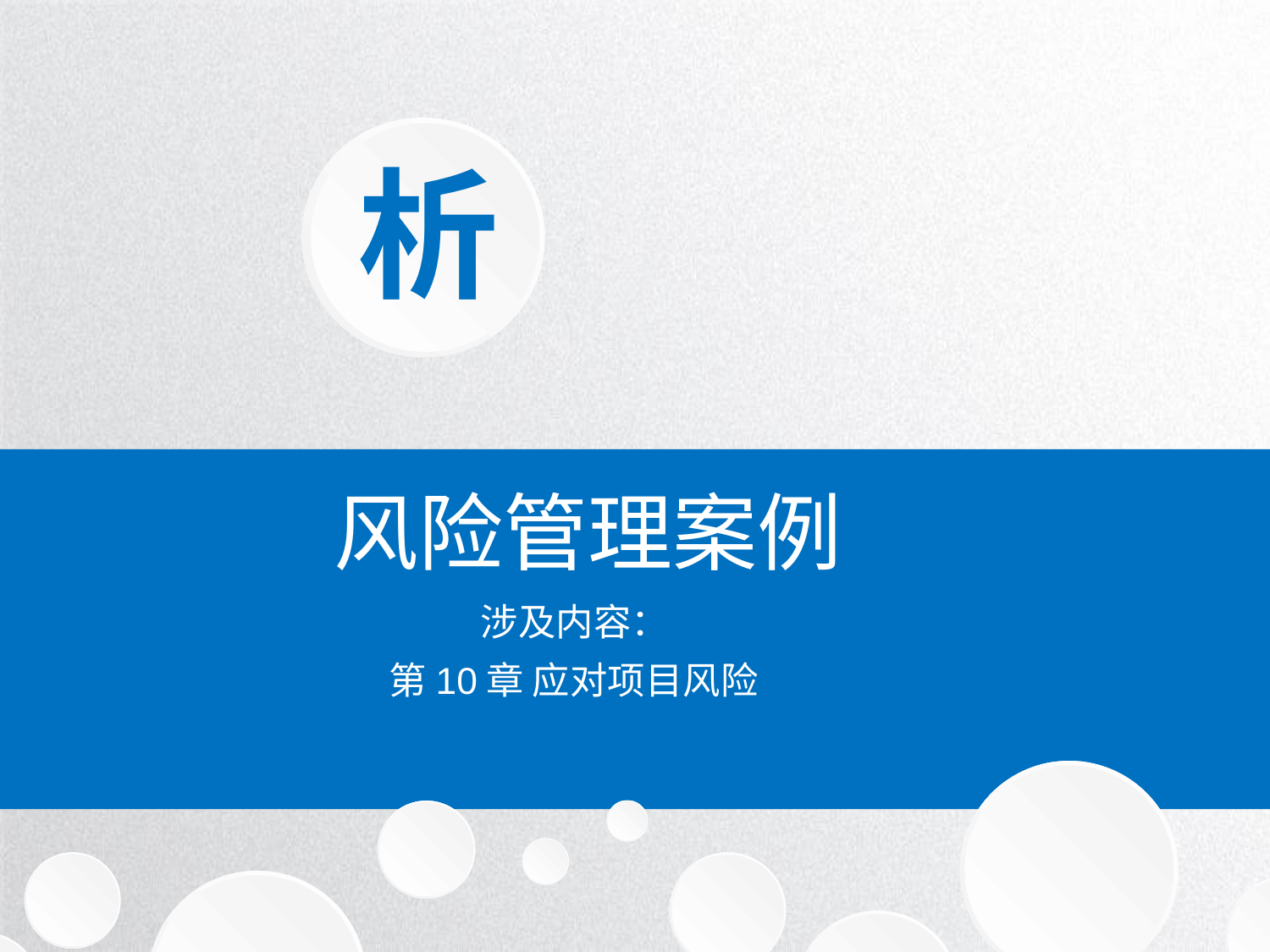

例

案

分

析

风险管理案例
涉及内容：
第10章 应对项目风险